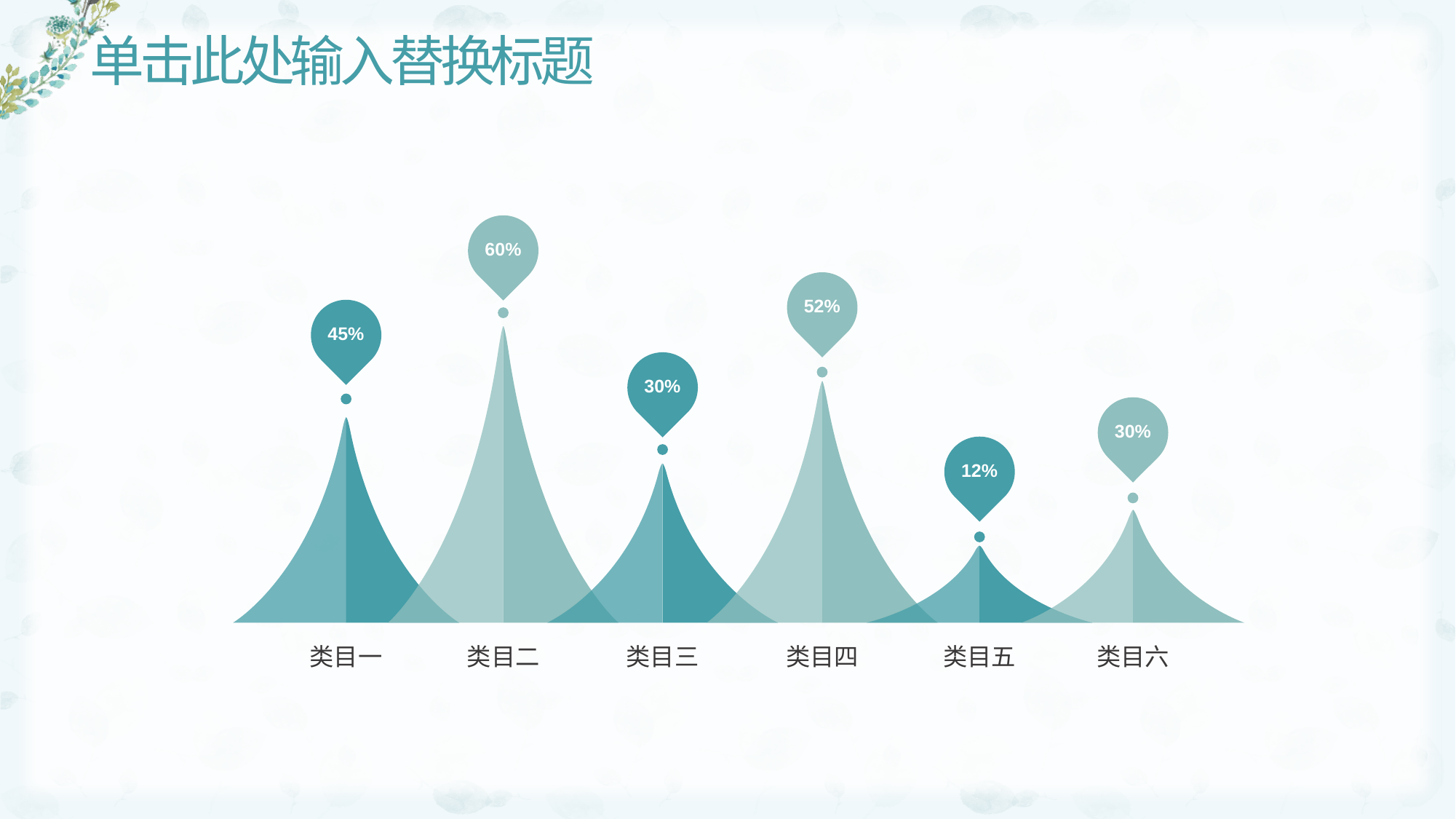

# 单击此处输入替换标题

60%

52%

45%

30%

30%

12%

类目一
类目二
类目三
类目四
类目五
类目六